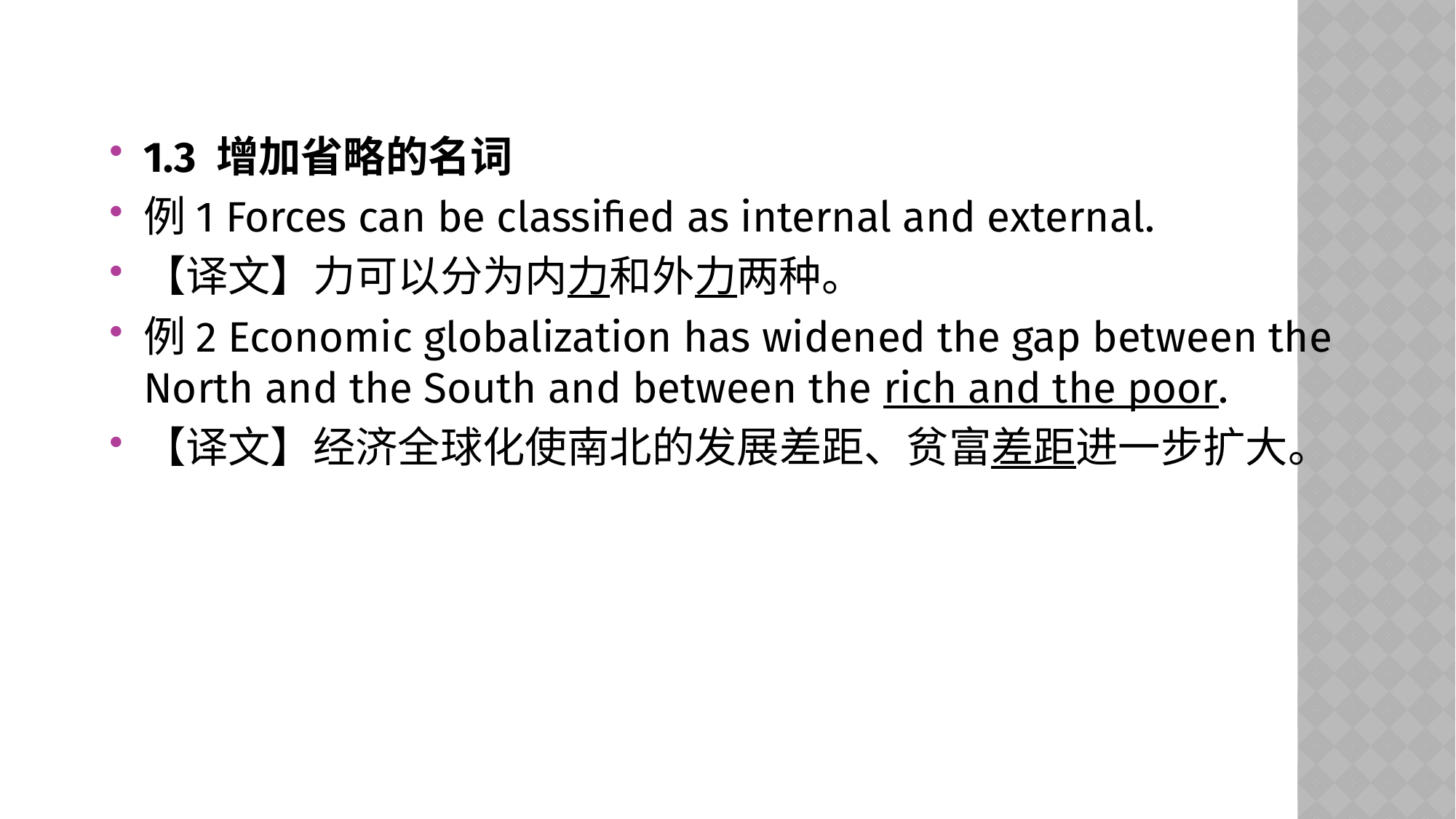

1.3 增加省略的名词
例1 Forces can be classified as internal and external.
【译文】力可以分为内力和外力两种。
例2 Economic globalization has widened the gap between the North and the South and between the rich and the poor.
【译文】经济全球化使南北的发展差距、贫富差距进一步扩大。